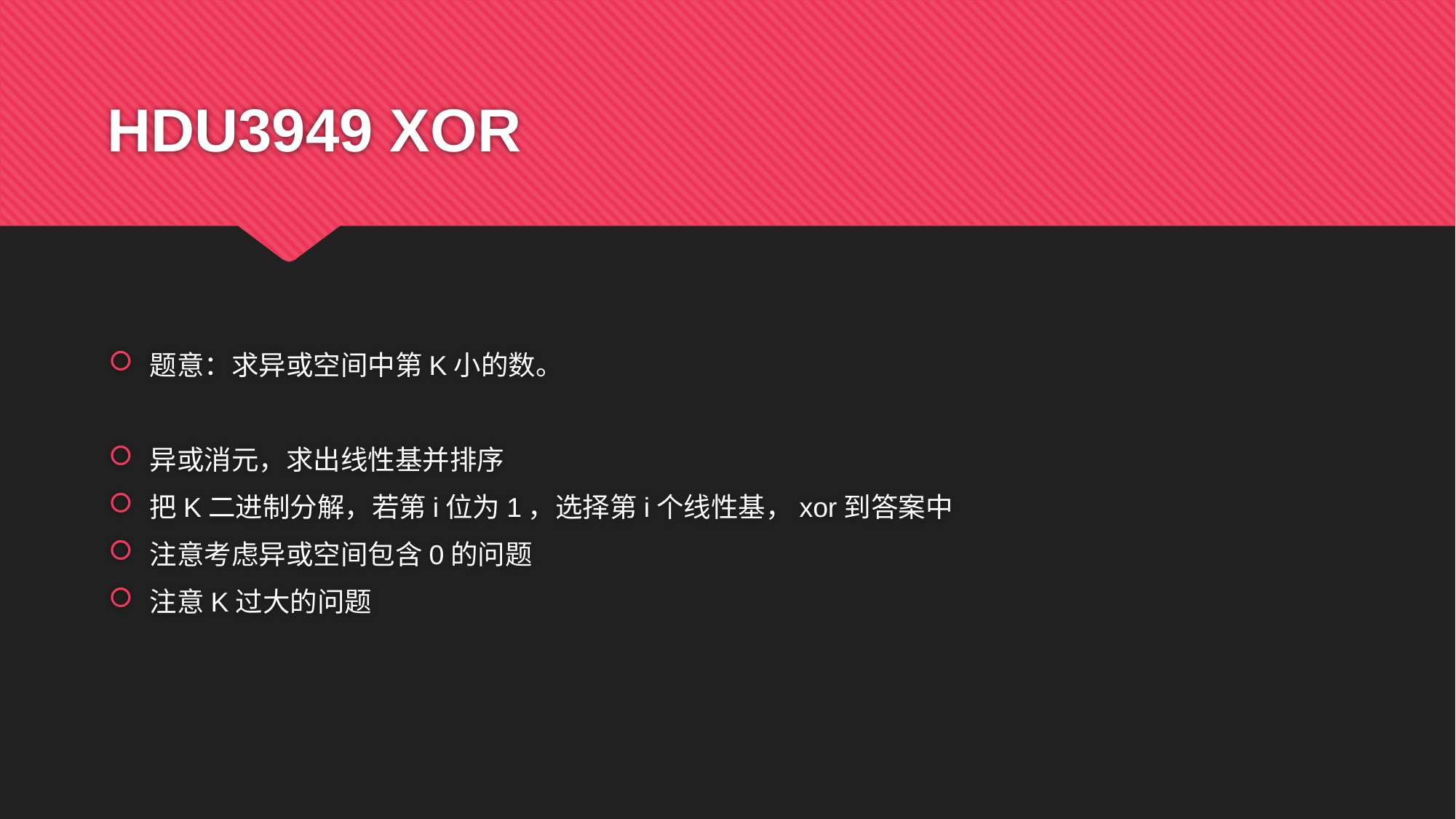

# HDU3949 XOR
题意：求异或空间中第K小的数。

异或消元，求出线性基并排序
把K二进制分解，若第i位为1，选择第i个线性基，xor到答案中
注意考虑异或空间包含0的问题
注意K过大的问题